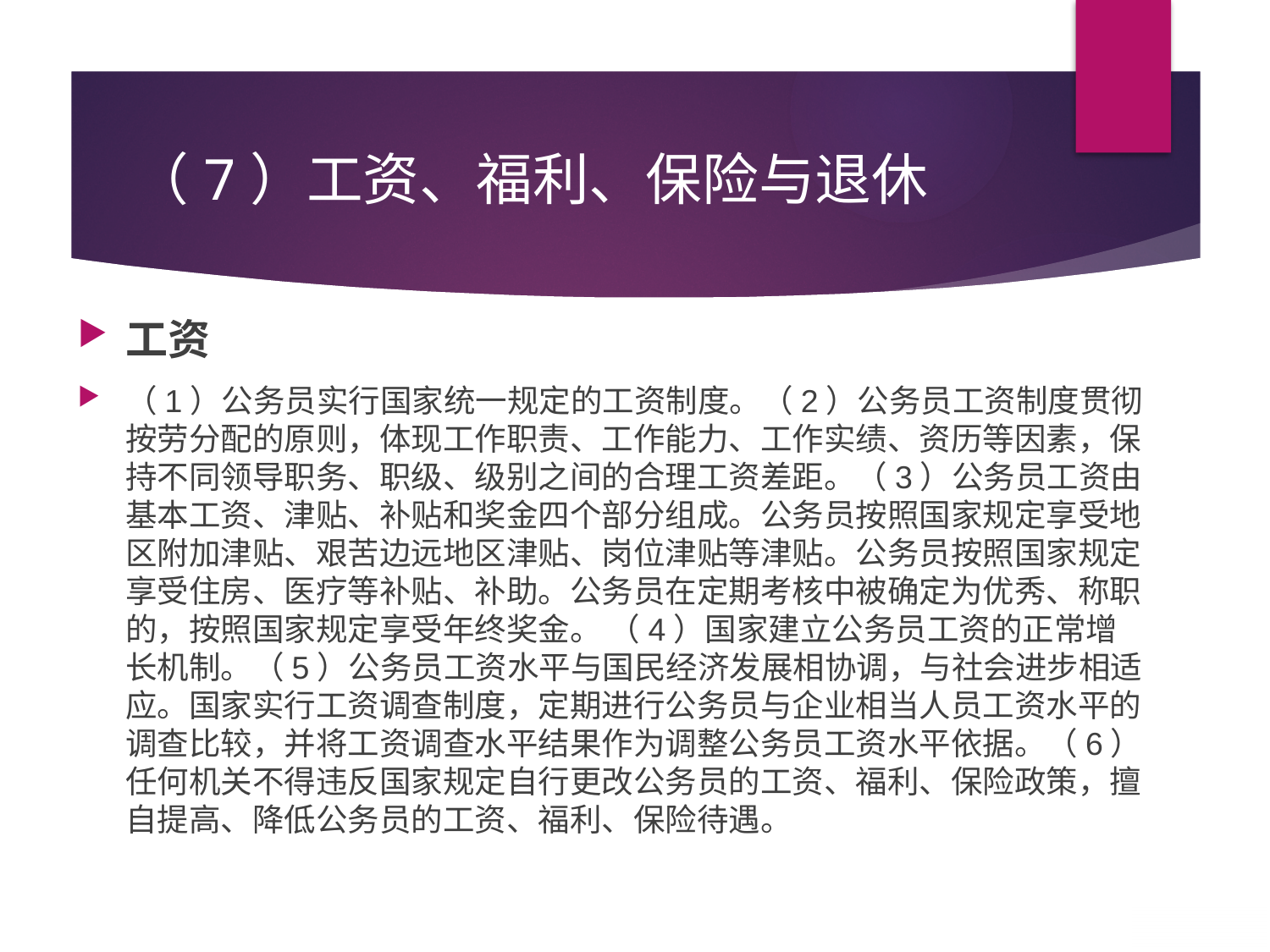

# （7）工资、福利、保险与退休
工资
（1）公务员实行国家统一规定的工资制度。（2）公务员工资制度贯彻按劳分配的原则，体现工作职责、工作能力、工作实绩、资历等因素，保持不同领导职务、职级、级别之间的合理工资差距。（3）公务员工资由基本工资、津贴、补贴和奖金四个部分组成。公务员按照国家规定享受地区附加津贴、艰苦边远地区津贴、岗位津贴等津贴。公务员按照国家规定享受住房、医疗等补贴、补助。公务员在定期考核中被确定为优秀、称职的，按照国家规定享受年终奖金。 （4）国家建立公务员工资的正常增长机制。（5）公务员工资水平与国民经济发展相协调，与社会进步相适应。国家实行工资调查制度，定期进行公务员与企业相当人员工资水平的调查比较，并将工资调查水平结果作为调整公务员工资水平依据。（6）任何机关不得违反国家规定自行更改公务员的工资、福利、保险政策，擅自提高、降低公务员的工资、福利、保险待遇。